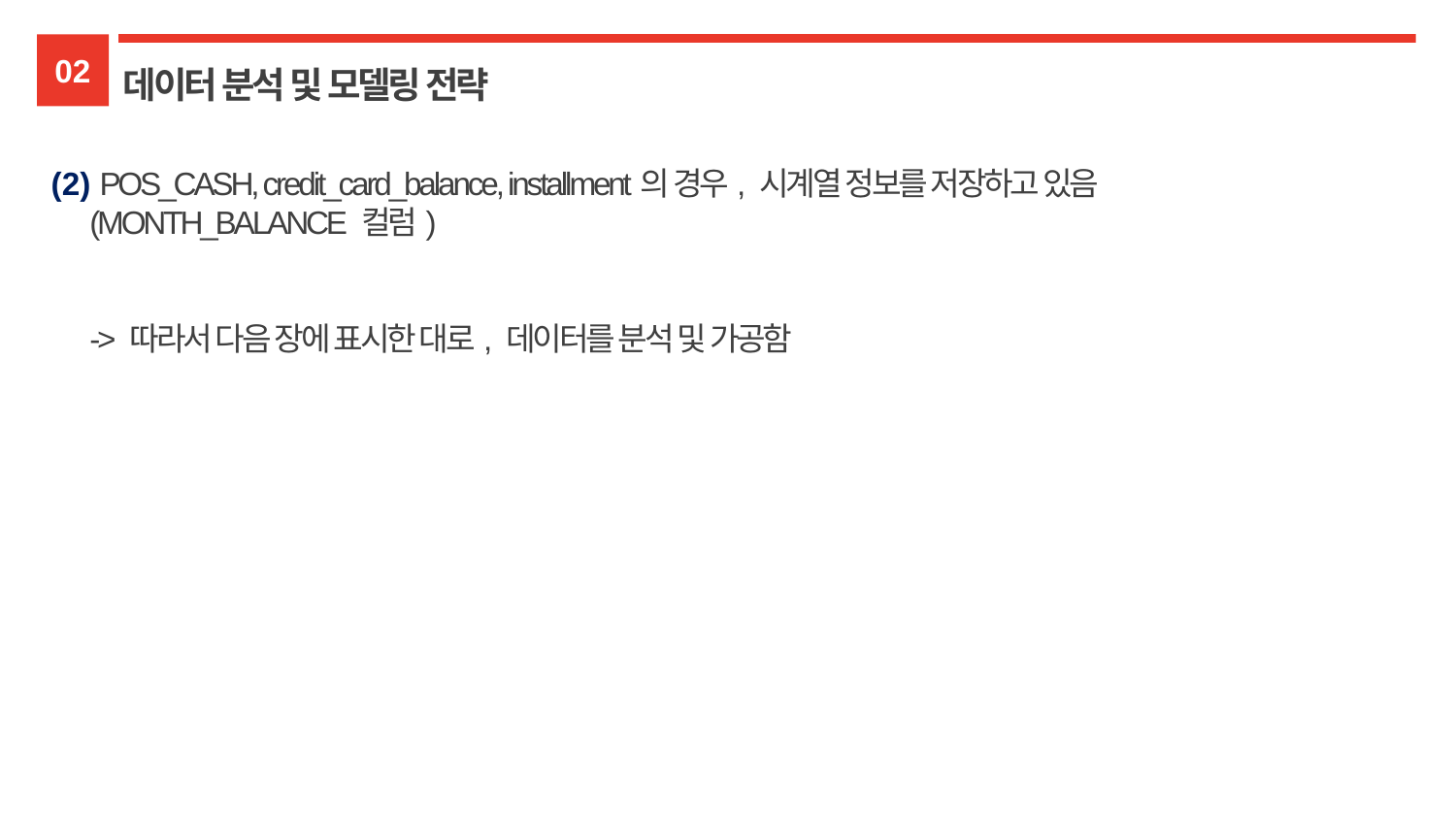

02
데이터 분석 및 모델링 전략
(2) POS_CASH, credit_card_balance, installment의 경우, 시계열 정보를 저장하고 있음
      (MONTH_BALANCE 컬럼)

      -> 따라서 다음 장에 표시한 대로, 데이터를 분석 및 가공함